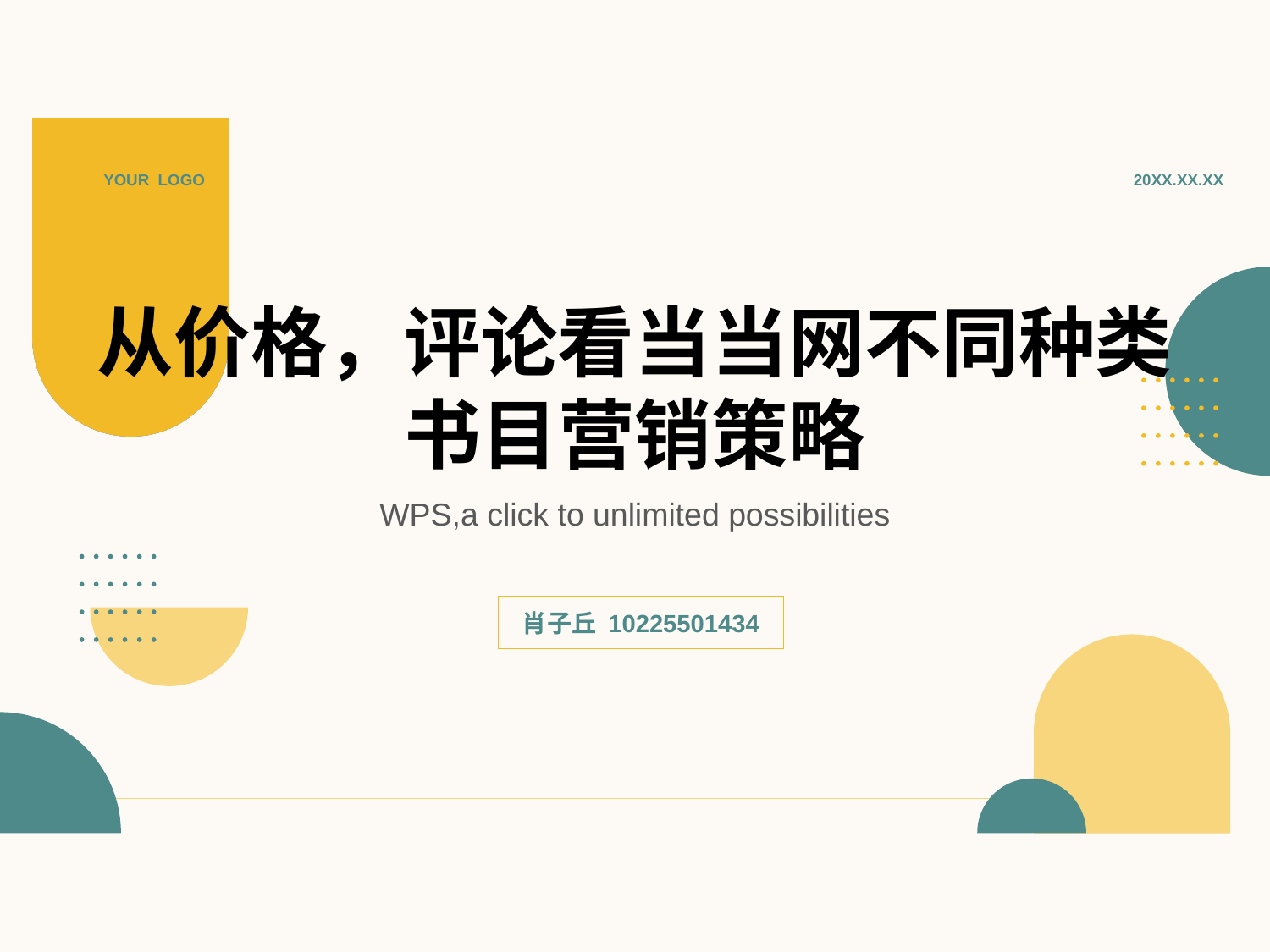

YOUR  LOGO
20XX.XX.XX
# 从价格，评论看当当网不同种类书目营销策略
WPS,a click to unlimited possibilities
肖子丘 10225501434